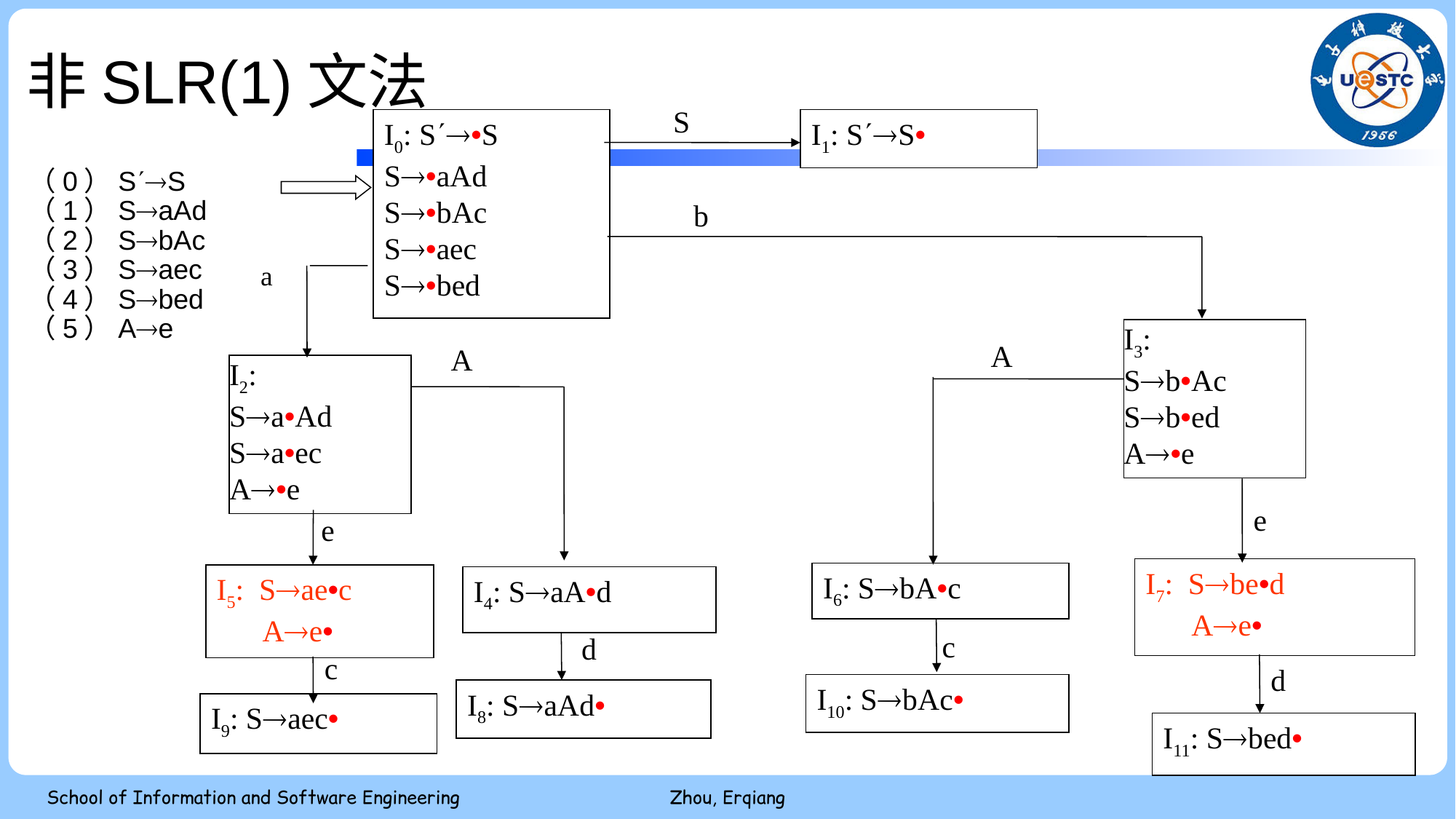

非SLR(1)文法
S
I0: S′→•S
S→•aAd
S→•bAc
S→•aec
S→•bed
I1: S′→S•

b

a

I3:
S→b•Ac
S→b•ed
A→•e
A
A
I2:
S→a•Ad
S→a•ec
A→•e

e

e
I7:  S→be•d
      A→e•
I6: S→bA•c
I5:  S→ae•c
      A→e•
I4: S→aA•d

c
d

c

d
I10: S→bAc•
I8: S→aAd•
I9: S→aec•

I11: S→bed•
（0）S′→S
（1）S→aAd
（2）S→bAc
（3）S→aec
（4）S→bed
（5）A→e
School of Information and Software Engineering
Zhou, Erqiang
3